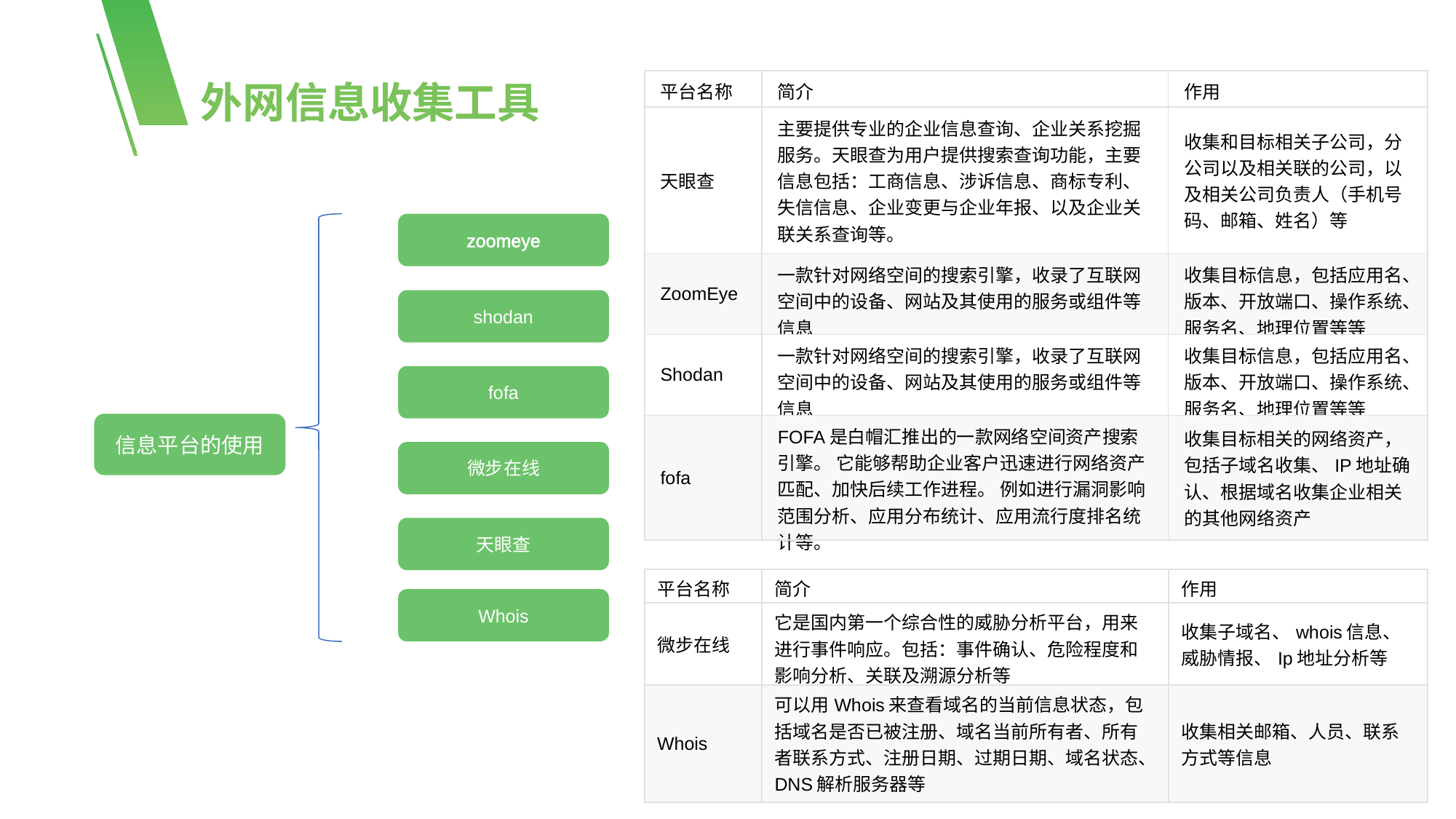

外网信息收集工具
| 平台名称 | 简介 | 作用 |
| --- | --- | --- |
| 天眼查 | 主要提供专业的企业信息查询、企业关系挖掘服务。天眼查为用户提供搜索查询功能，主要信息包括：工商信息、涉诉信息、商标专利、失信信息、企业变更与企业年报、以及企业关联关系查询等。 | 收集和目标相关子公司，分公司以及相关联的公司，以及相关公司负责人（手机号码、邮箱、姓名）等 |
| ZoomEye | 一款针对网络空间的搜索引擎，收录了互联网空间中的设备、网站及其使用的服务或组件等信息 | 收集目标信息，包括应用名、版本、开放端口、操作系统、服务名、地理位置等等 |
| Shodan | 一款针对网络空间的搜索引擎，收录了互联网空间中的设备、网站及其使用的服务或组件等信息 | 收集目标信息，包括应用名、版本、开放端口、操作系统、服务名、地理位置等等 |
| fofa | FOFA是白帽汇推出的一款网络空间资产搜索引擎。 它能够帮助企业客户迅速进行网络资产匹配、加快后续工作进程。 例如进行漏洞影响范围分析、应用分布统计、应用流行度排名统计等。 | 收集目标相关的网络资产，包括子域名收集、IP地址确认、根据域名收集企业相关的其他网络资产 |

zoomeye
shodan
fofa
信息平台的使用
微步在线
天眼查
| 平台名称 | 简介 | 作用 |
| --- | --- | --- |
| 微步在线 | 它是国内第一个综合性的威胁分析平台，用来进行事件响应。包括：事件确认、危险程度和影响分析、关联及溯源分析等 | 收集子域名、whois信息、威胁情报、Ip地址分析等 |
| Whois | 可以用Whois来查看域名的当前信息状态，包括域名是否已被注册、域名当前所有者、所有者联系方式、注册日期、过期日期、域名状态、DNS解析服务器等 | 收集相关邮箱、人员、联系方式等信息 |
Whois